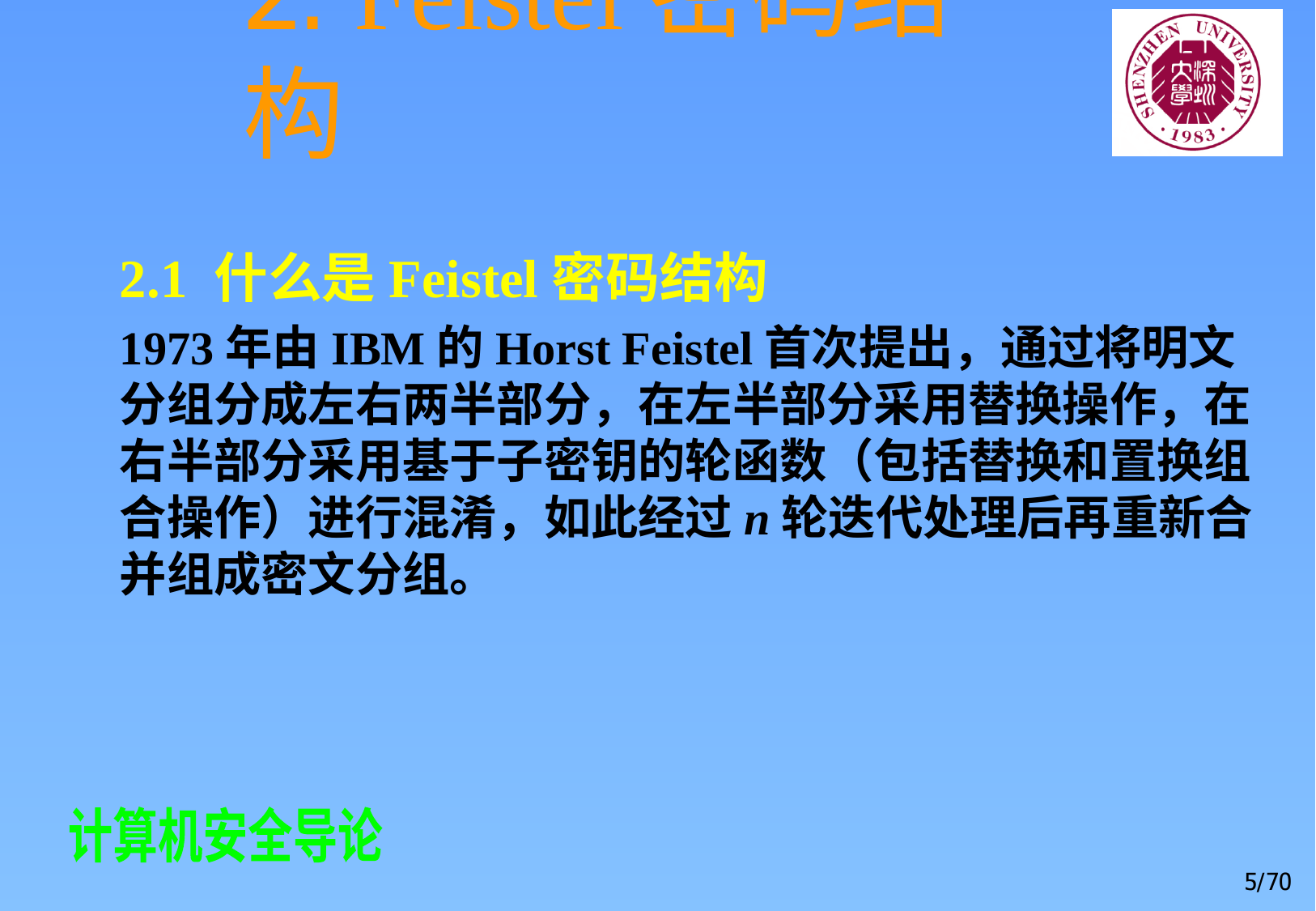

# 2. Feistel密码结构
2.1 什么是Feistel密码结构
1973年由IBM的Horst Feistel首次提出，通过将明文分组分成左右两半部分，在左半部分采用替换操作，在右半部分采用基于子密钥的轮函数（包括替换和置换组合操作）进行混淆，如此经过n轮迭代处理后再重新合并组成密文分组。
5/70